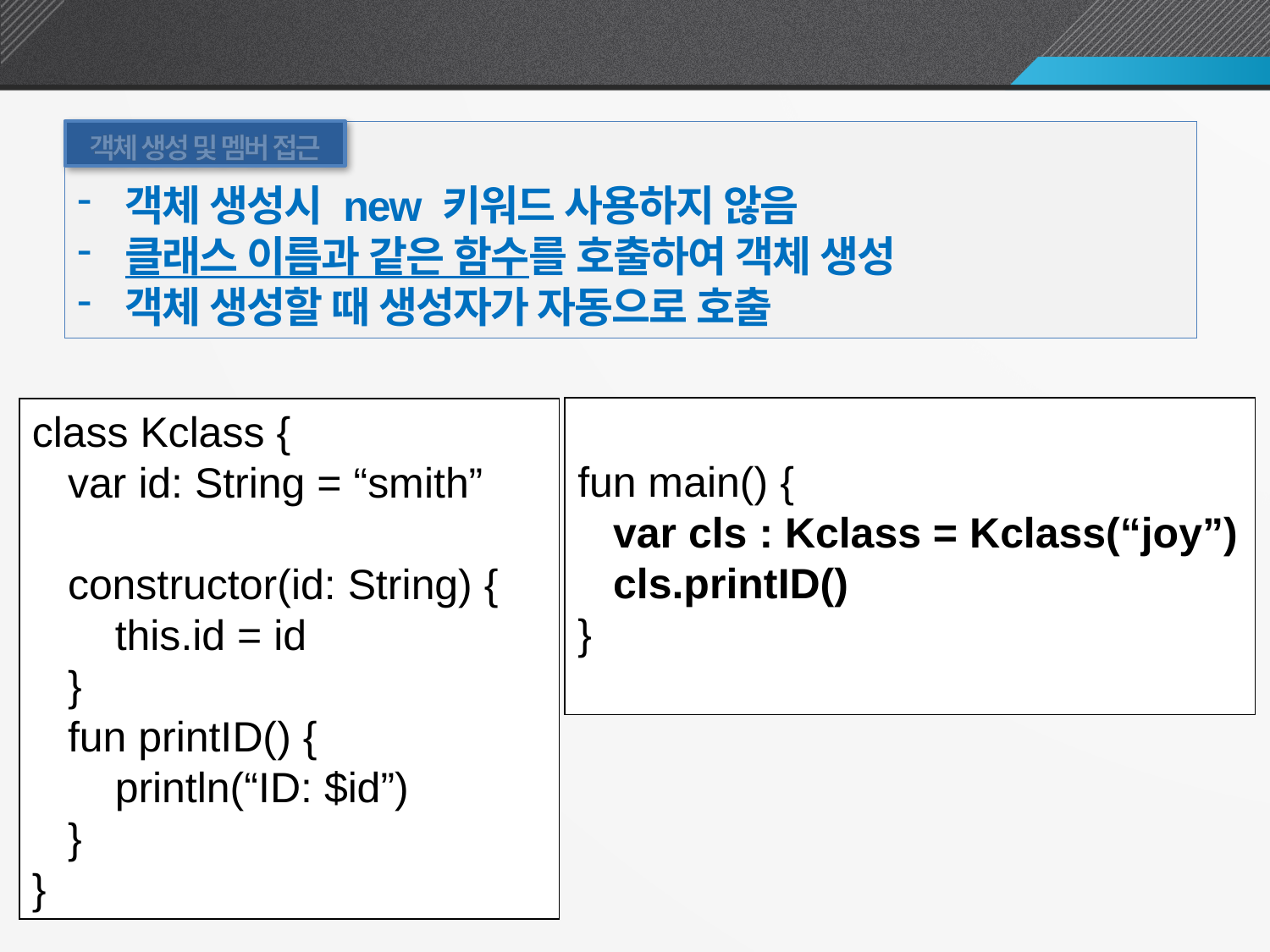

클래스의 객체 생성
객체 생성 및 멤버 접근

객체 생성시 new 키워드 사용하지 않음
클래스 이름과 같은 함수를 호출하여 객체 생성
객체 생성할 때 생성자가 자동으로 호출
class Kclass {
   var id: String = “smith”

   constructor(id: String) {
       this.id = id
   }
   fun printID() {
       println(“ID: $id”)
   }
}

fun main() {
   var cls : Kclass = Kclass(“joy”)
   cls.printID()
}